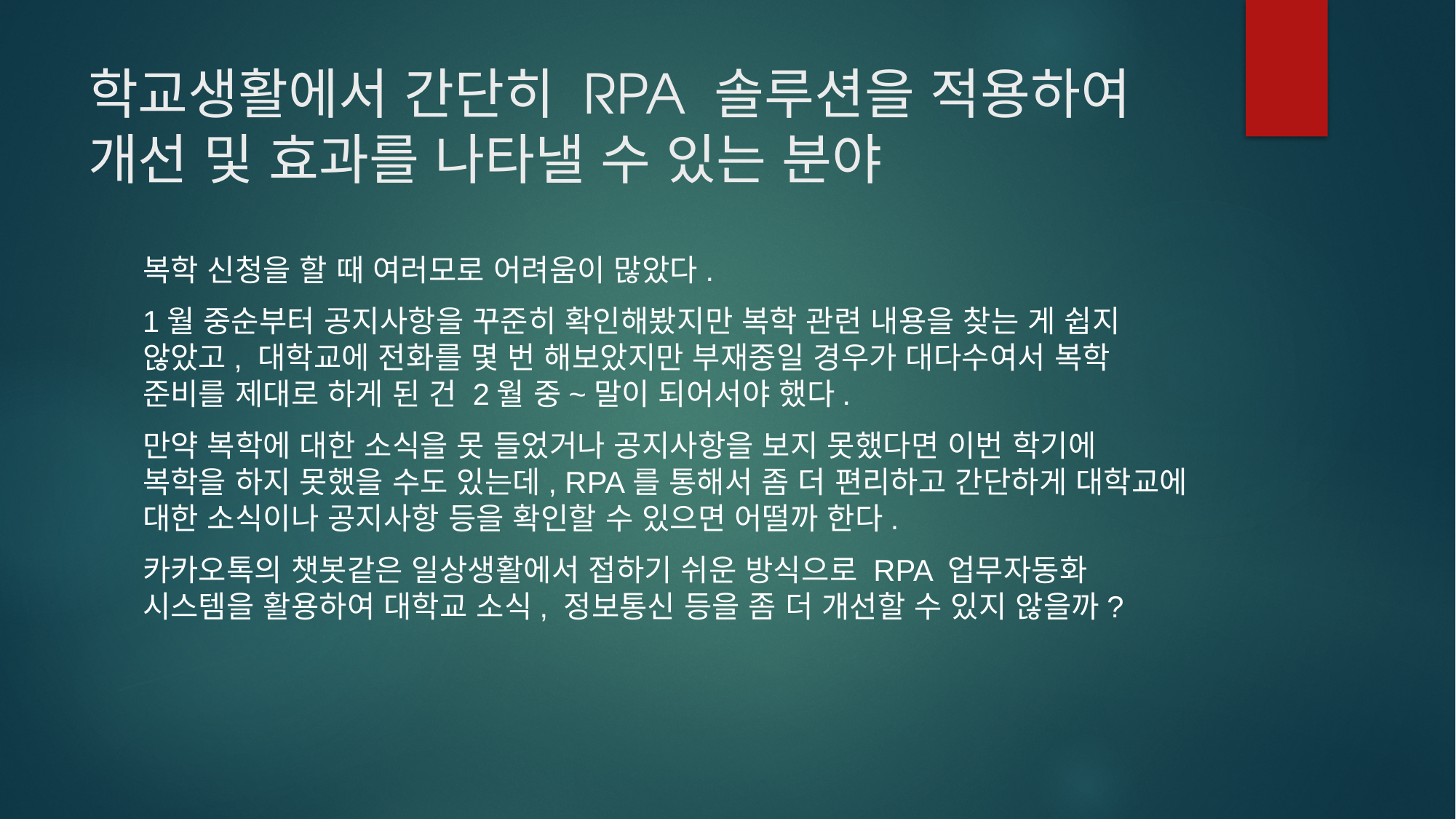

# 학교생활에서 간단히 RPA 솔루션을 적용하여 개선 및 효과를 나타낼 수 있는 분야
복학 신청을 할 때 여러모로 어려움이 많았다.
1월 중순부터 공지사항을 꾸준히 확인해봤지만 복학 관련 내용을 찾는 게 쉽지 않았고, 대학교에 전화를 몇 번 해보았지만 부재중일 경우가 대다수여서 복학 준비를 제대로 하게 된 건 2월 중~말이 되어서야 했다.
만약 복학에 대한 소식을 못 들었거나 공지사항을 보지 못했다면 이번 학기에 복학을 하지 못했을 수도 있는데, RPA를 통해서 좀 더 편리하고 간단하게 대학교에 대한 소식이나 공지사항 등을 확인할 수 있으면 어떨까 한다.
카카오톡의 챗봇같은 일상생활에서 접하기 쉬운 방식으로 RPA 업무자동화 시스템을 활용하여 대학교 소식, 정보통신 등을 좀 더 개선할 수 있지 않을까?